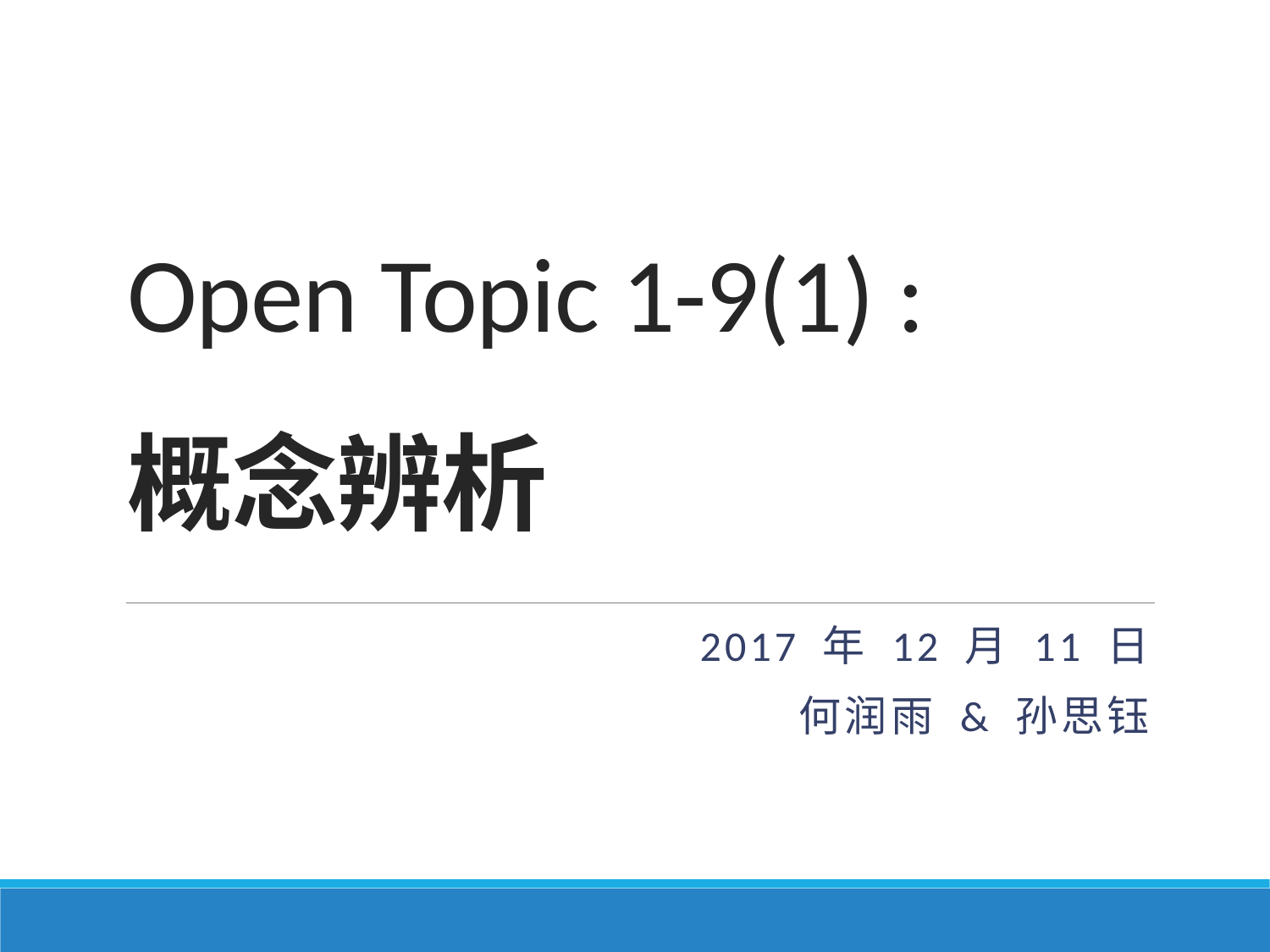

# Open Topic 1-9(1) : 概念辨析
2017 年 12 月 11 日
何润雨 & 孙思钰